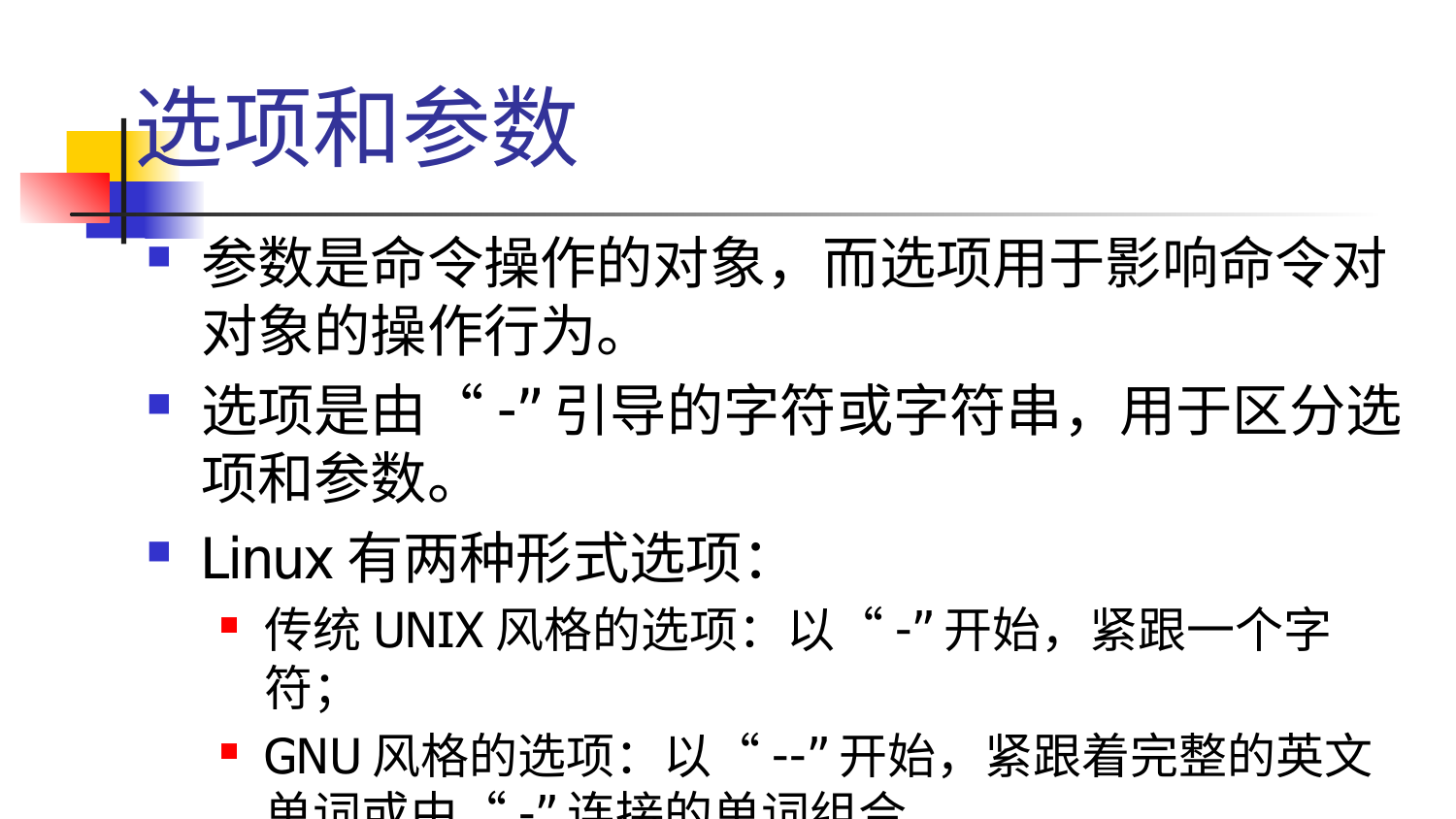

# 选项和参数
参数是命令操作的对象，而选项用于影响命令对对象的操作行为。
选项是由“-”引导的字符或字符串，用于区分选项和参数。
Linux有两种形式选项：
传统UNIX风格的选项：以“-”开始，紧跟一个字符；
GNU风格的选项：以“--”开始，紧跟着完整的英文单词或由“-”连接的单词组合。